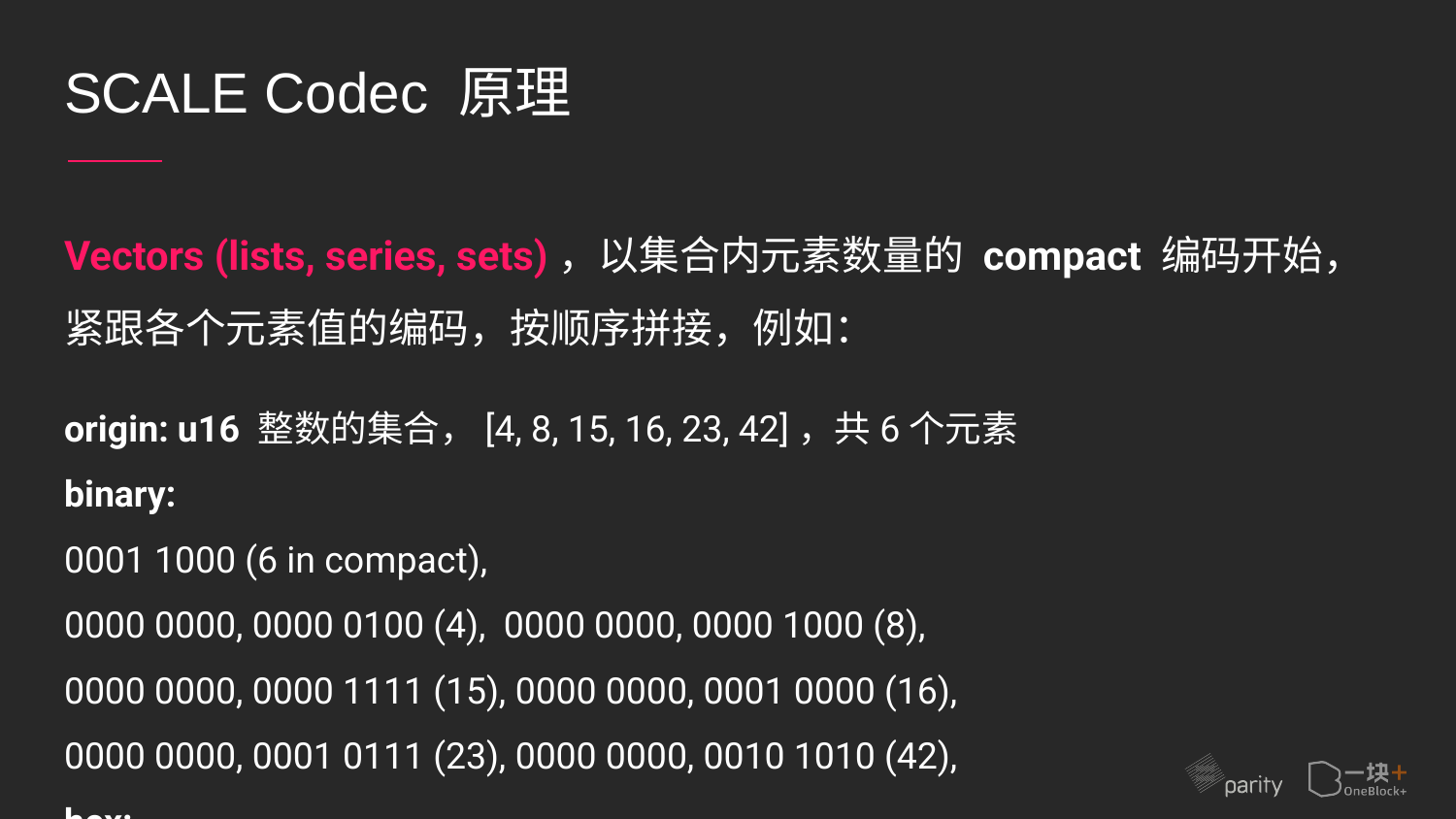

# SCALE Codec 原理
Vectors (lists, series, sets)，以集合内元素数量的 compact 编码开始，紧跟各个元素值的编码，按顺序拼接，例如：
origin: u16 整数的集合，[4, 8, 15, 16, 23, 42]，共6个元素
binary:
0001 1000 (6 in compact),
0000 0000, 0000 0100 (4),  0000 0000, 0000 1000 (8),
0000 0000, 0000 1111 (15), 0000 0000, 0001 0000 (16),
0000 0000, 0001 0111 (23), 0000 0000, 0010 1010 (42),
hex:
0x18 0400 0800 0f00 1000 1700 2a00